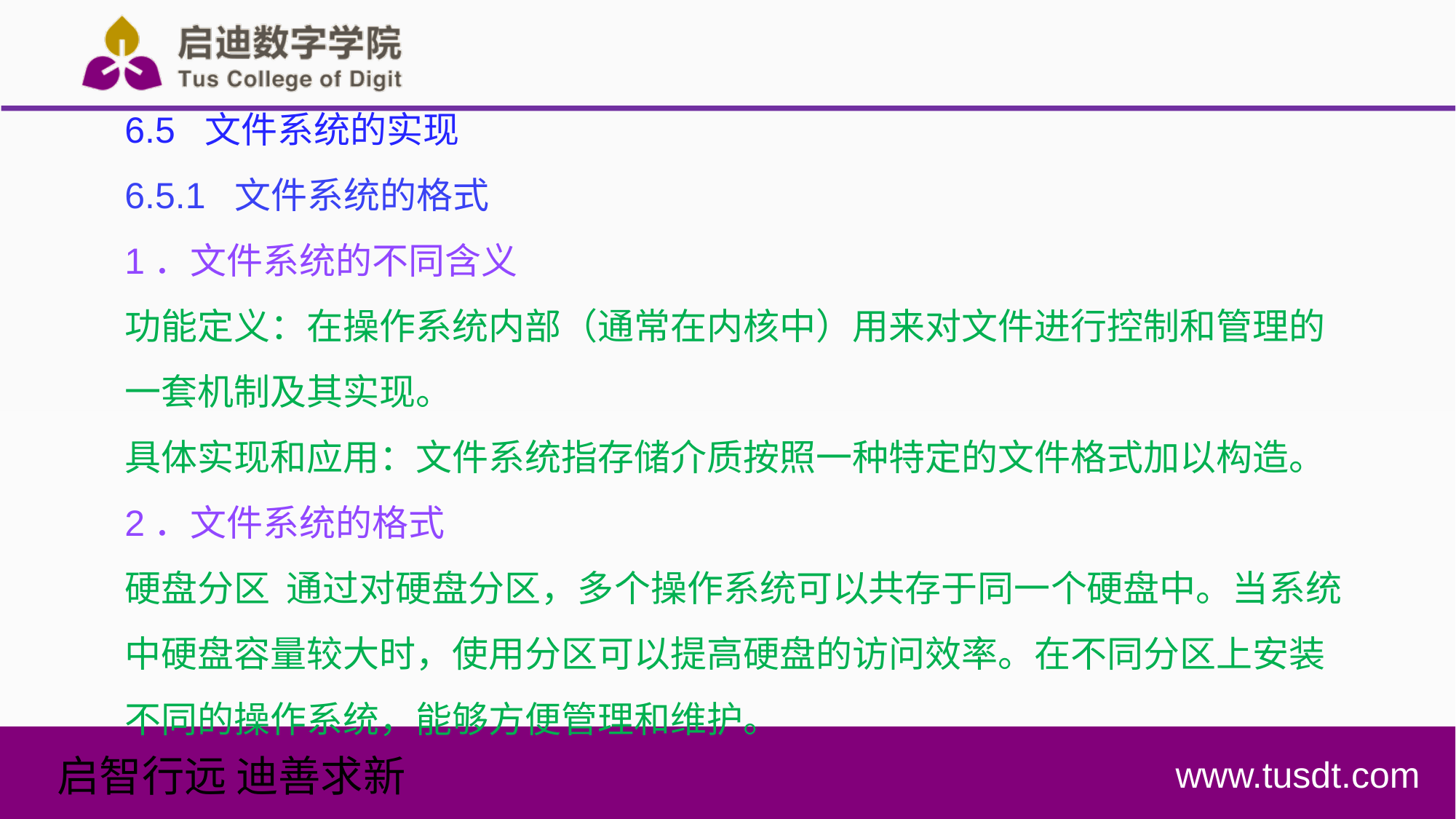

6.5  文件系统的实现
6.5.1  文件系统的格式
1．文件系统的不同含义
功能定义：在操作系统内部（通常在内核中）用来对文件进行控制和管理的一套机制及其实现。
具体实现和应用：文件系统指存储介质按照一种特定的文件格式加以构造。
2．文件系统的格式
硬盘分区  通过对硬盘分区，多个操作系统可以共存于同一个硬盘中。当系统中硬盘容量较大时，使用分区可以提高硬盘的访问效率。在不同分区上安装不同的操作系统，能够方便管理和维护。